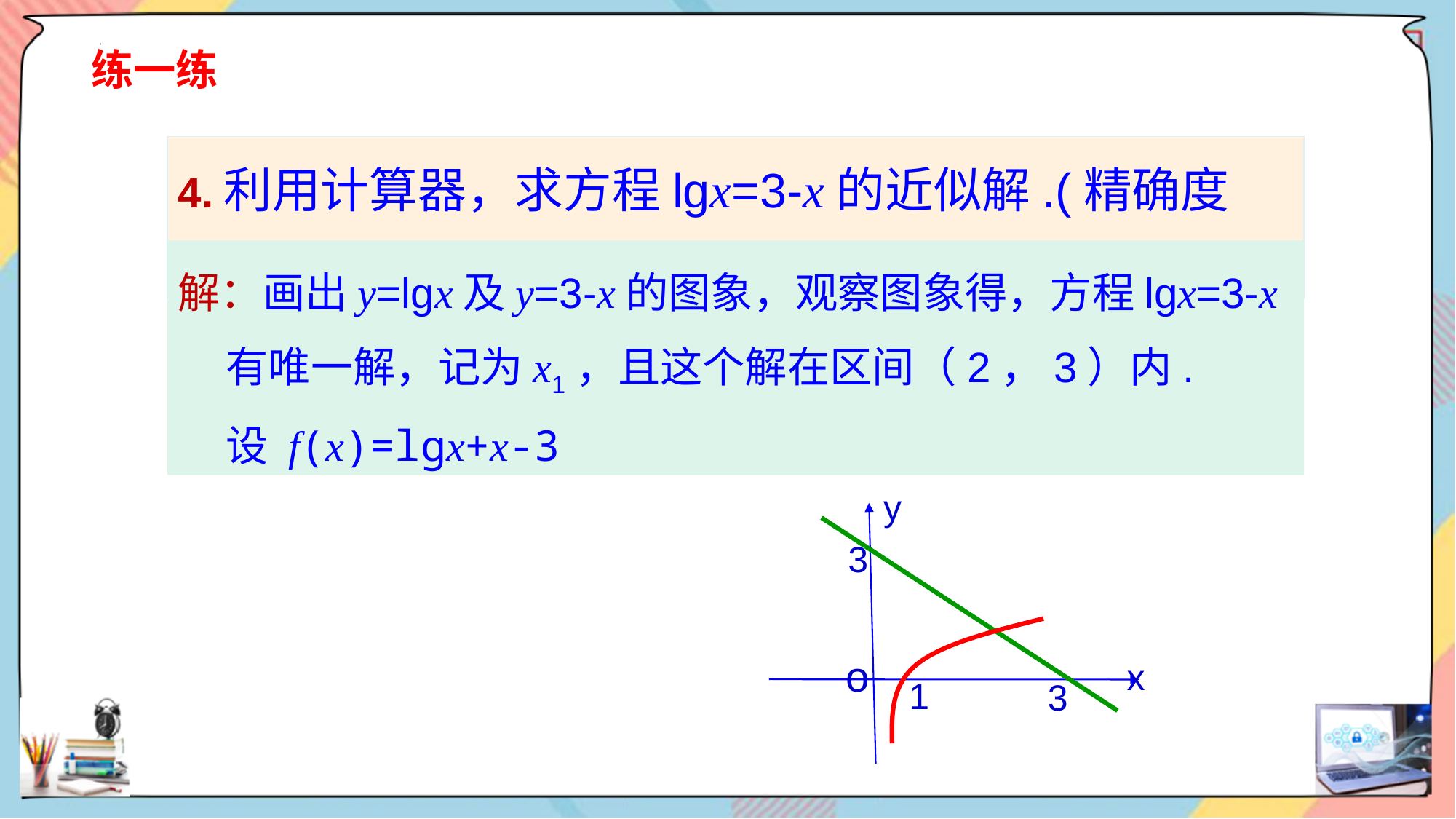

练一练
4.利用计算器，求方程lgx=3-x的近似解.(精确度0.1)
解：画出y=lgx及y=3-x的图象，观察图象得，方程lgx=3-x
    有唯一解，记为x1，且这个解在区间（2，3）内.
    设 f(x)=lgx+x-3
y

3

o
x
1
3